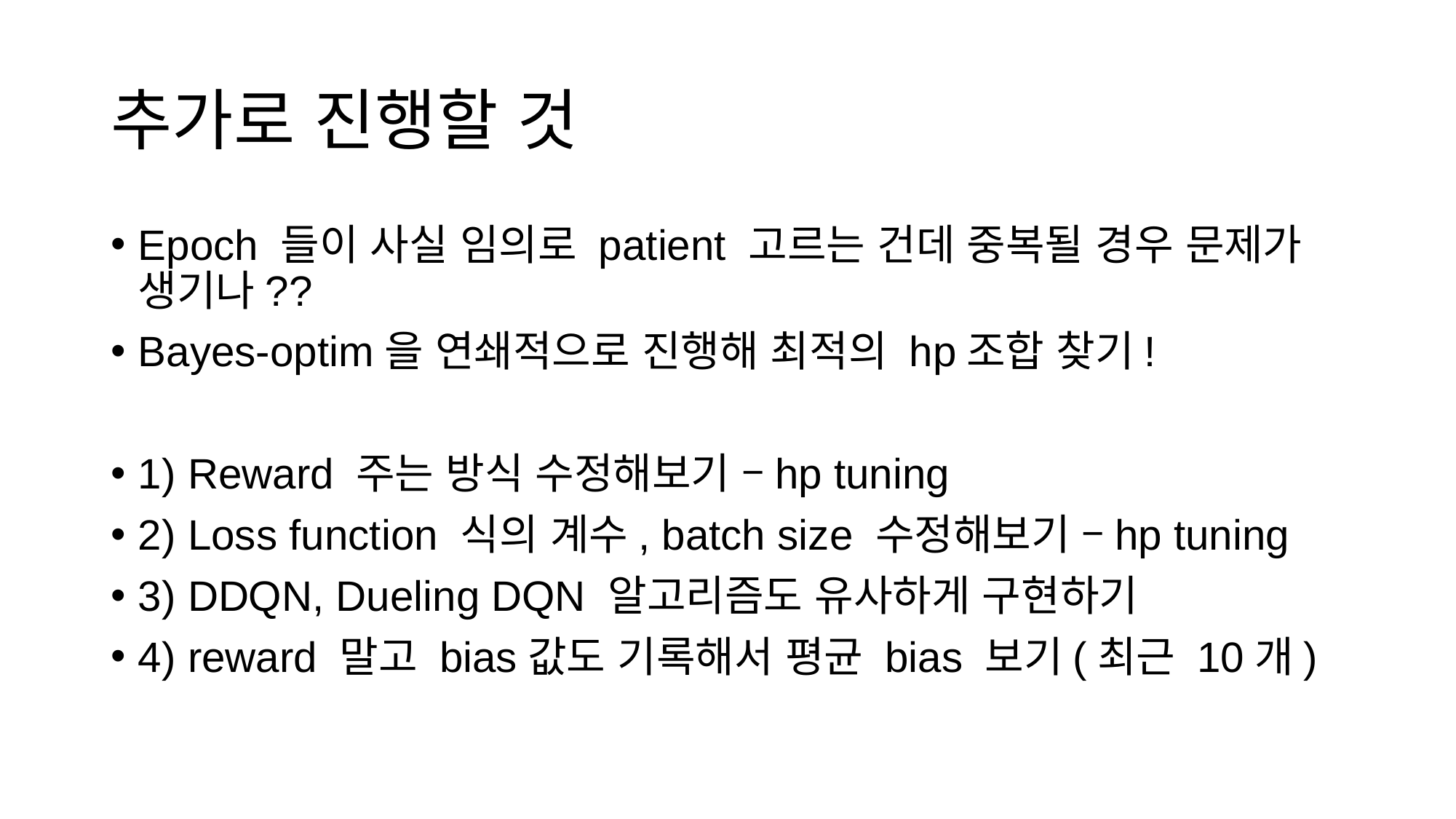

# 추가로 진행할 것
Epoch 들이 사실 임의로 patient 고르는 건데 중복될 경우 문제가 생기나??
Bayes-optim을 연쇄적으로 진행해 최적의 hp조합 찾기!

1) Reward 주는 방식 수정해보기 –hp tuning
2) Loss function 식의 계수, batch size 수정해보기 –hp tuning
3) DDQN, Dueling DQN 알고리즘도 유사하게 구현하기
4) reward 말고 bias값도 기록해서 평균 bias 보기(최근 10개)